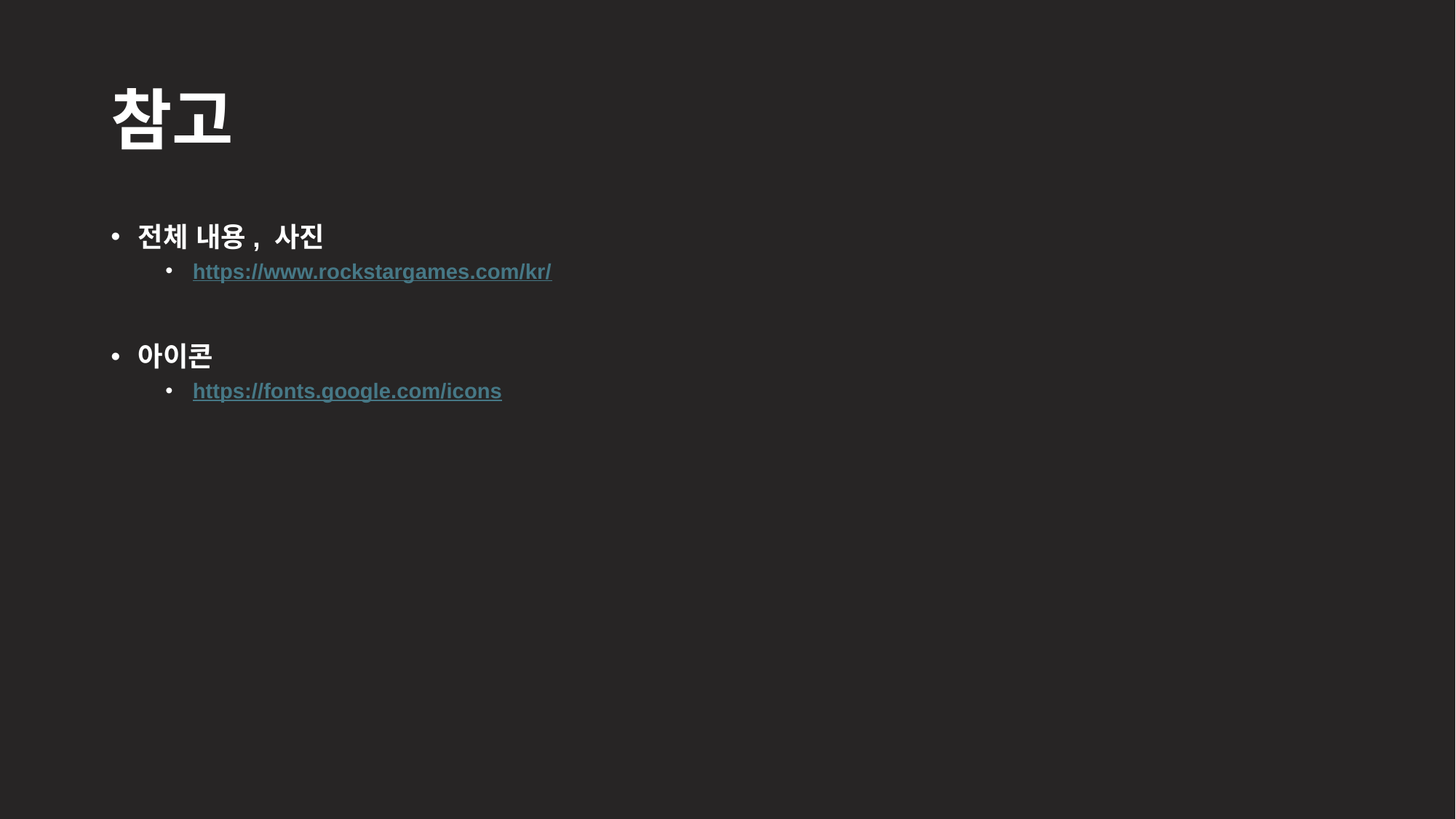

# 참고
전체 내용, 사진
https://www.rockstargames.com/kr/

아이콘
https://fonts.google.com/icons